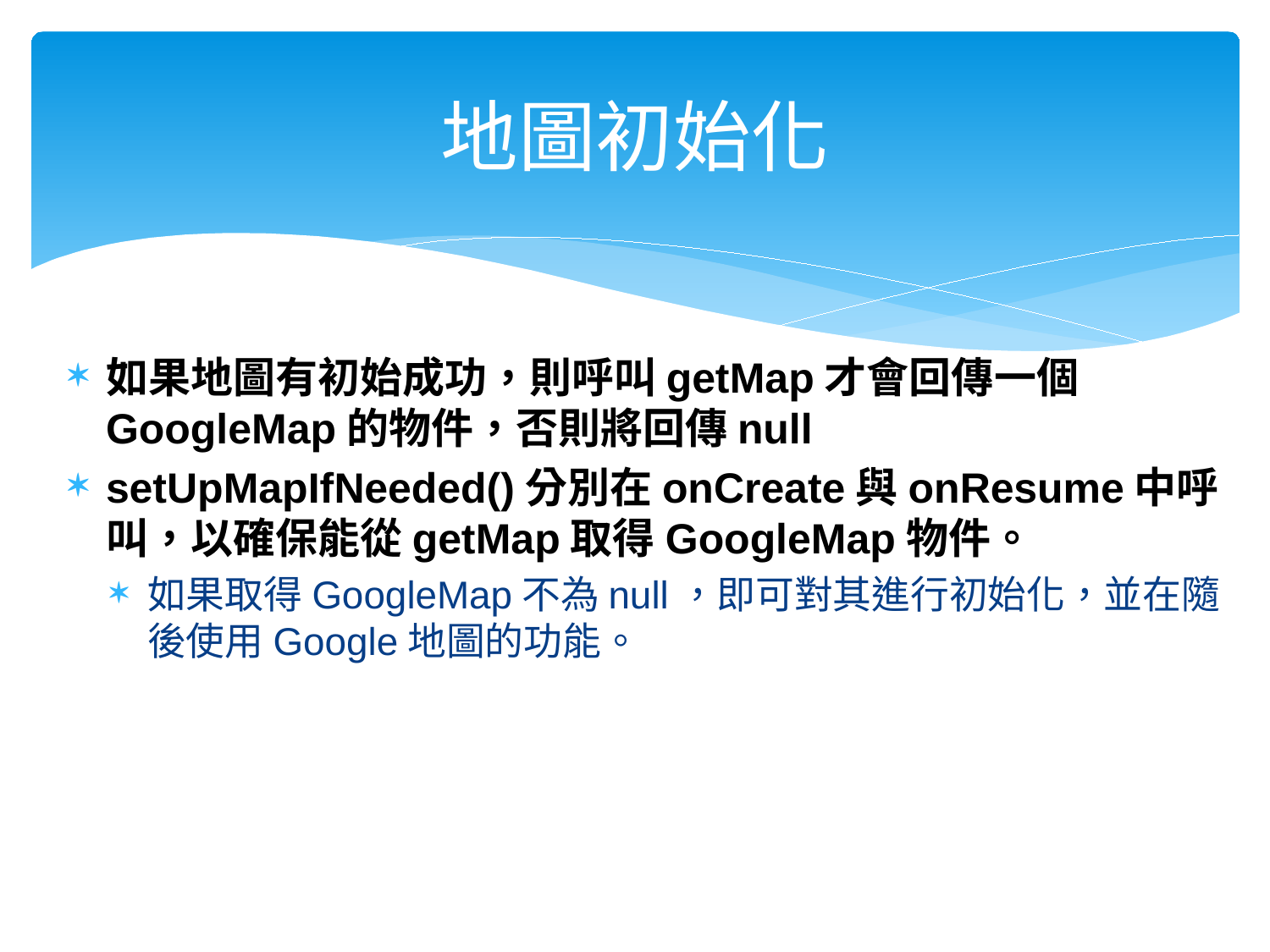

# 地圖初始化
如果地圖有初始成功，則呼叫getMap才會回傳一個GoogleMap的物件，否則將回傳null
setUpMapIfNeeded()分別在onCreate與onResume中呼叫，以確保能從getMap取得GoogleMap物件。
如果取得GoogleMap不為null，即可對其進行初始化，並在隨後使用Google地圖的功能。